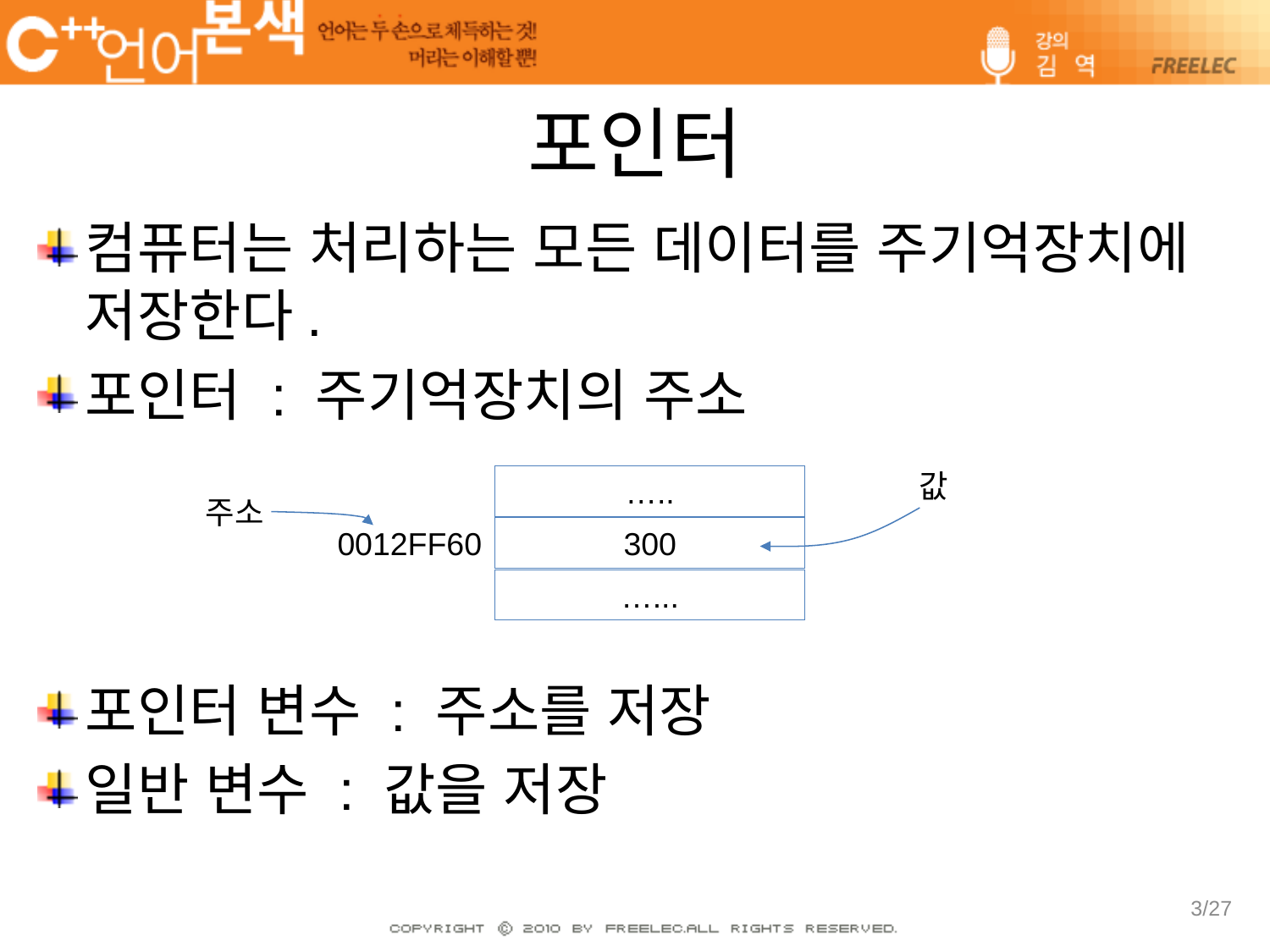

# 포인터
컴퓨터는 처리하는 모든 데이터를 주기억장치에 저장한다.
포인터 : 주기억장치의 주소

포인터 변수 : 주소를 저장
일반 변수 : 값을 저장
값
…..
주소

0012FF60
300
…...
3/27